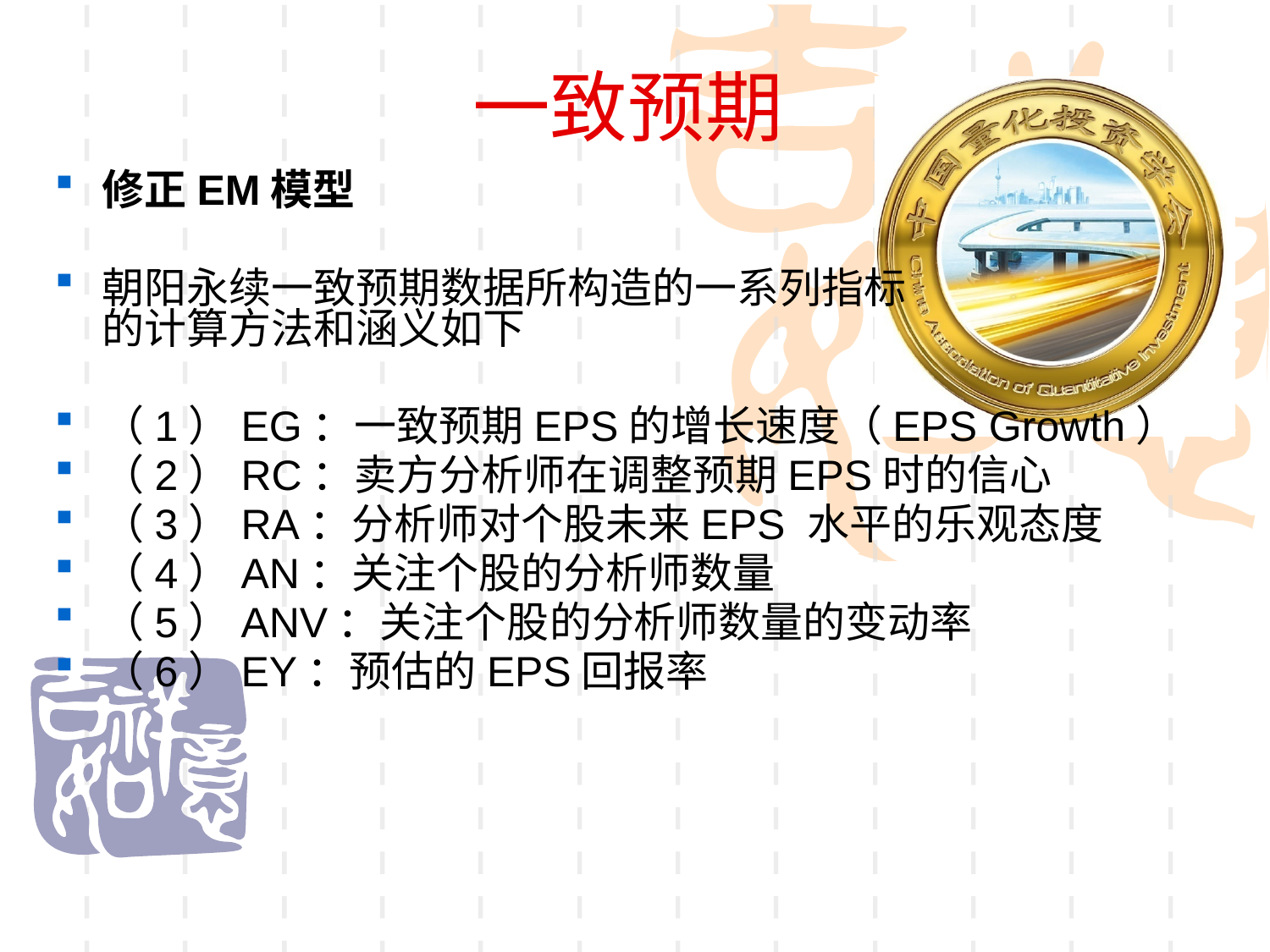

一致预期
修正EM模型

朝阳永续一致预期数据所构造的一系列指标
的计算方法和涵义如下

（1）EG：一致预期EPS的增长速度（EPS Growth）
（2）RC：卖方分析师在调整预期EPS时的信心
（3）RA：分析师对个股未来EPS 水平的乐观态度
（4）AN：关注个股的分析师数量
（5）ANV：关注个股的分析师数量的变动率
（6）EY：预估的EPS回报率